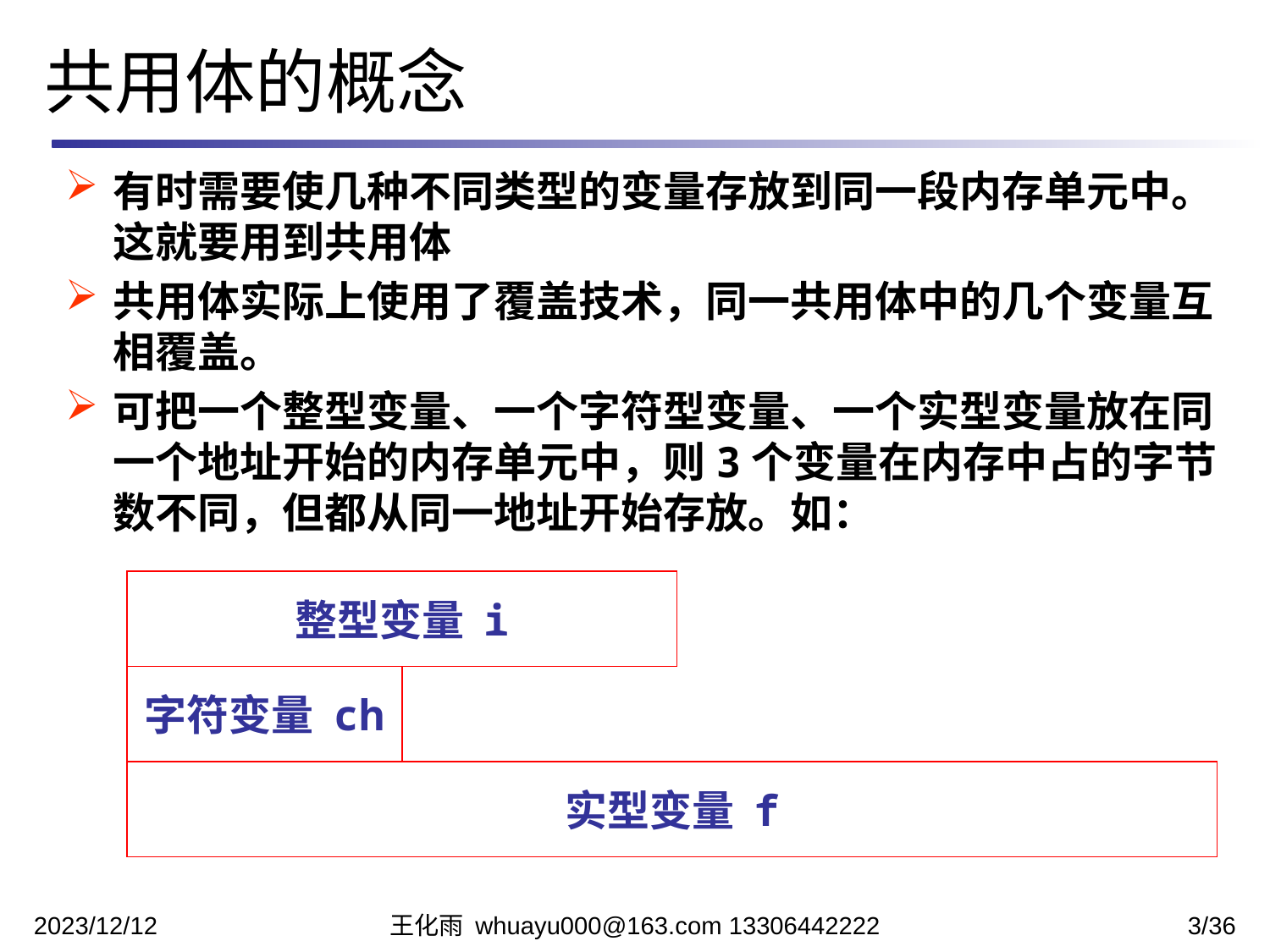

共用体的概念
有时需要使几种不同类型的变量存放到同一段内存单元中。这就要用到共用体
共用体实际上使用了覆盖技术，同一共用体中的几个变量互相覆盖。
可把一个整型变量、一个字符型变量、一个实型变量放在同一个地址开始的内存单元中，则3个变量在内存中占的字节数不同，但都从同一地址开始存放。如：
整型变量 i
字符变量 ch
实型变量 f
2023/12/12
王化雨 whuayu000@163.com 13306442222
3/36